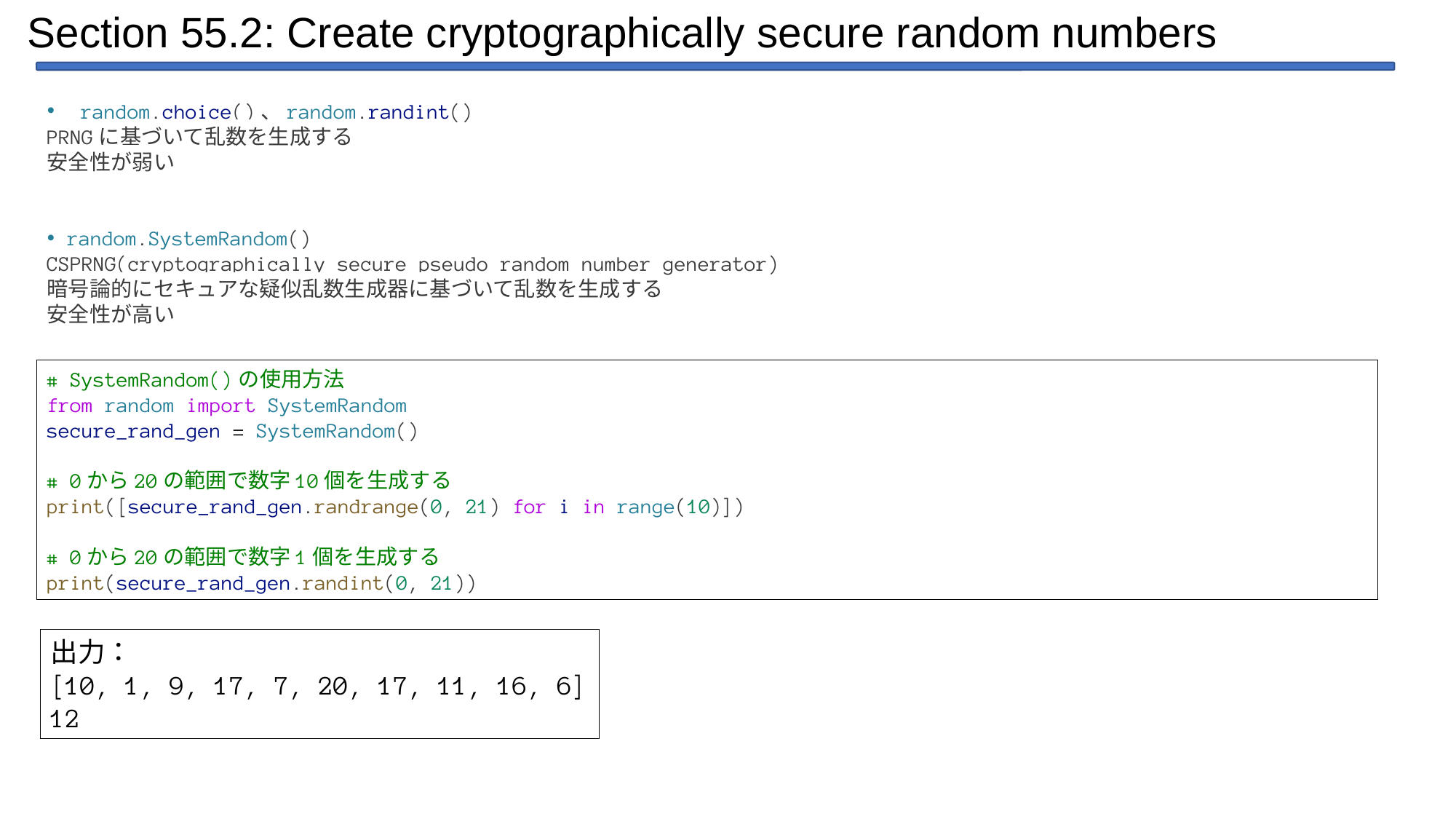

Section 55.2: Create cryptographically secure random numbers

random.choice()、random.randint()
PRNGに基づいて乱数を生成する
安全性が弱い

random.SystemRandom()
CSPRNG(cryptographically secure pseudo random number generator)
暗号論的にセキュアな疑似乱数生成器に基づいて乱数を生成する
安全性が高い
# SystemRandom()の使用方法
from random import SystemRandom
secure_rand_gen = SystemRandom()

# 0から20の範囲で数字10個を生成する
print([secure_rand_gen.randrange(0, 21) for i in range(10)])

# 0から20の範囲で数字1個を生成する
print(secure_rand_gen.randint(0, 21))
出力：
[10, 1, 9, 17, 7, 20, 17, 11, 16, 6]
12